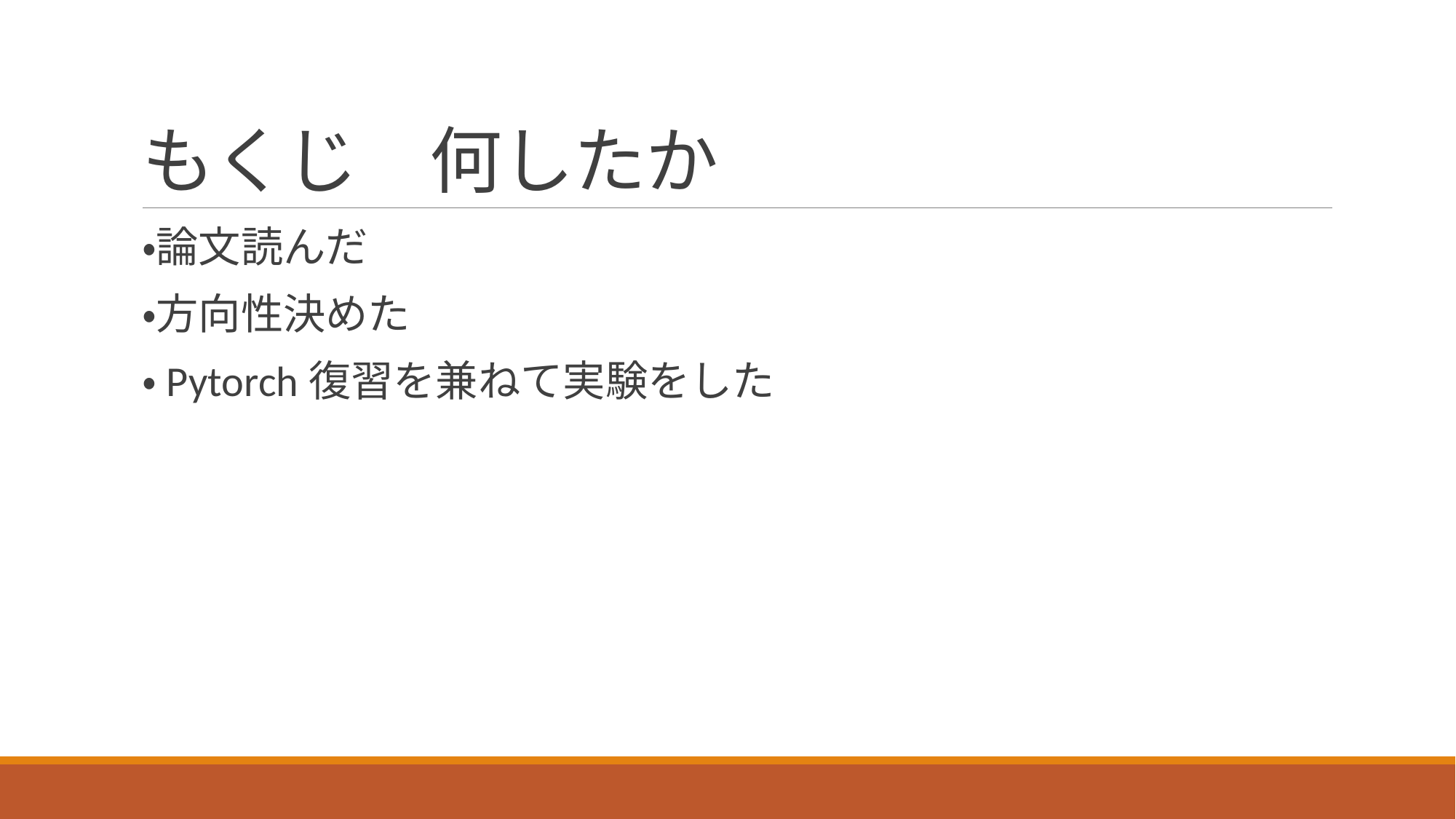

# もくじ　何したか
・論文読んだ
・方向性決めた
・Pytorch復習を兼ねて実験をした